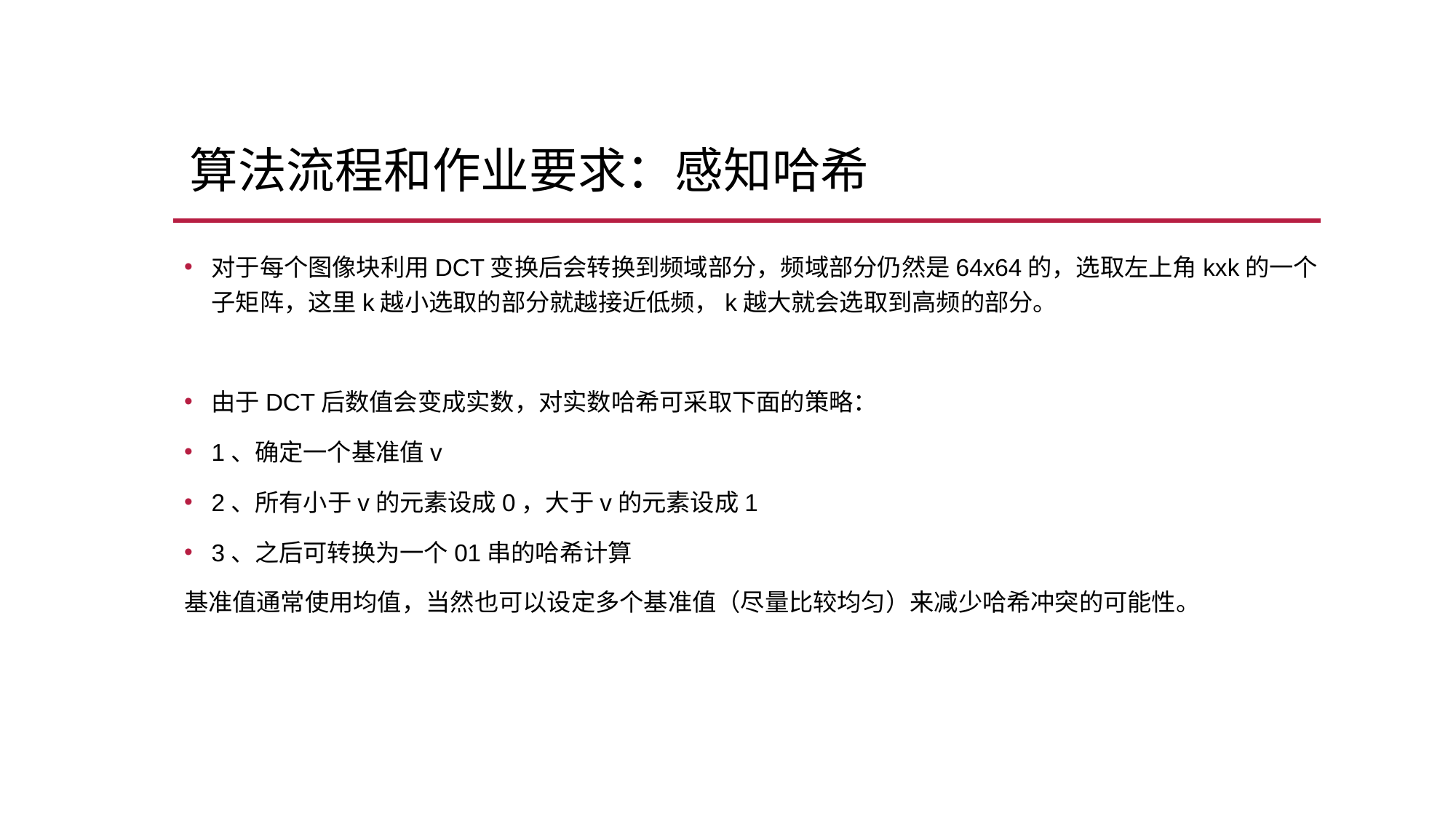

# 算法流程和作业要求：感知哈希
对于每个图像块利用DCT变换后会转换到频域部分，频域部分仍然是64x64的，选取左上角kxk的一个子矩阵，这里k越小选取的部分就越接近低频，k越大就会选取到高频的部分。

由于DCT后数值会变成实数，对实数哈希可采取下面的策略：
1、确定一个基准值v
2、所有小于v的元素设成0，大于v的元素设成1
3、之后可转换为一个01串的哈希计算
基准值通常使用均值，当然也可以设定多个基准值（尽量比较均匀）来减少哈希冲突的可能性。